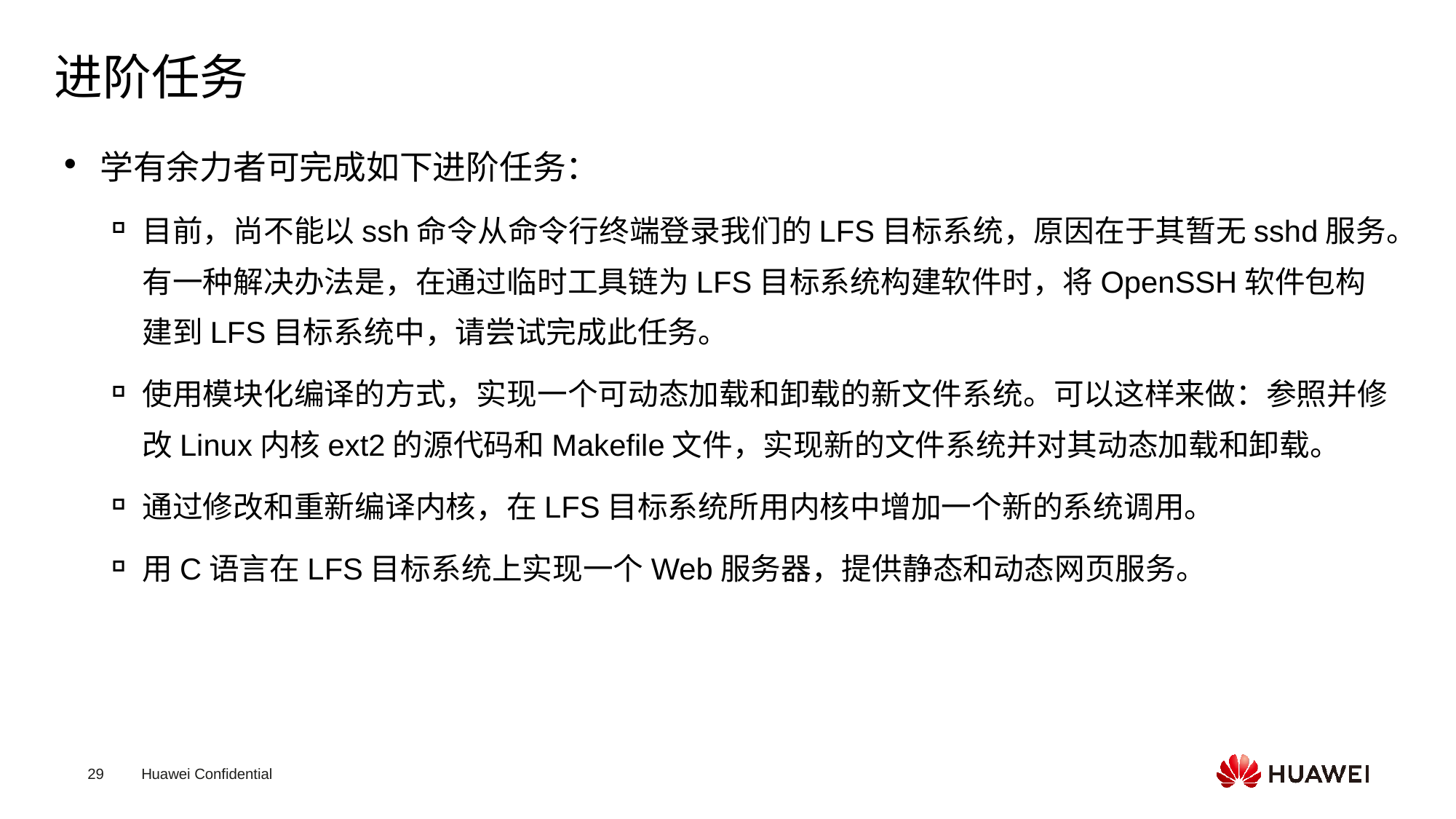

# 进阶任务
学有余力者可完成如下进阶任务：
目前，尚不能以ssh命令从命令行终端登录我们的LFS目标系统，原因在于其暂无sshd服务。有一种解决办法是，在通过临时工具链为LFS目标系统构建软件时，将OpenSSH软件包构建到LFS目标系统中，请尝试完成此任务。
使用模块化编译的方式，实现一个可动态加载和卸载的新文件系统。可以这样来做：参照并修改Linux内核ext2的源代码和Makefile文件，实现新的文件系统并对其动态加载和卸载。
通过修改和重新编译内核，在LFS目标系统所用内核中增加一个新的系统调用。
用C语言在LFS目标系统上实现一个Web服务器，提供静态和动态网页服务。